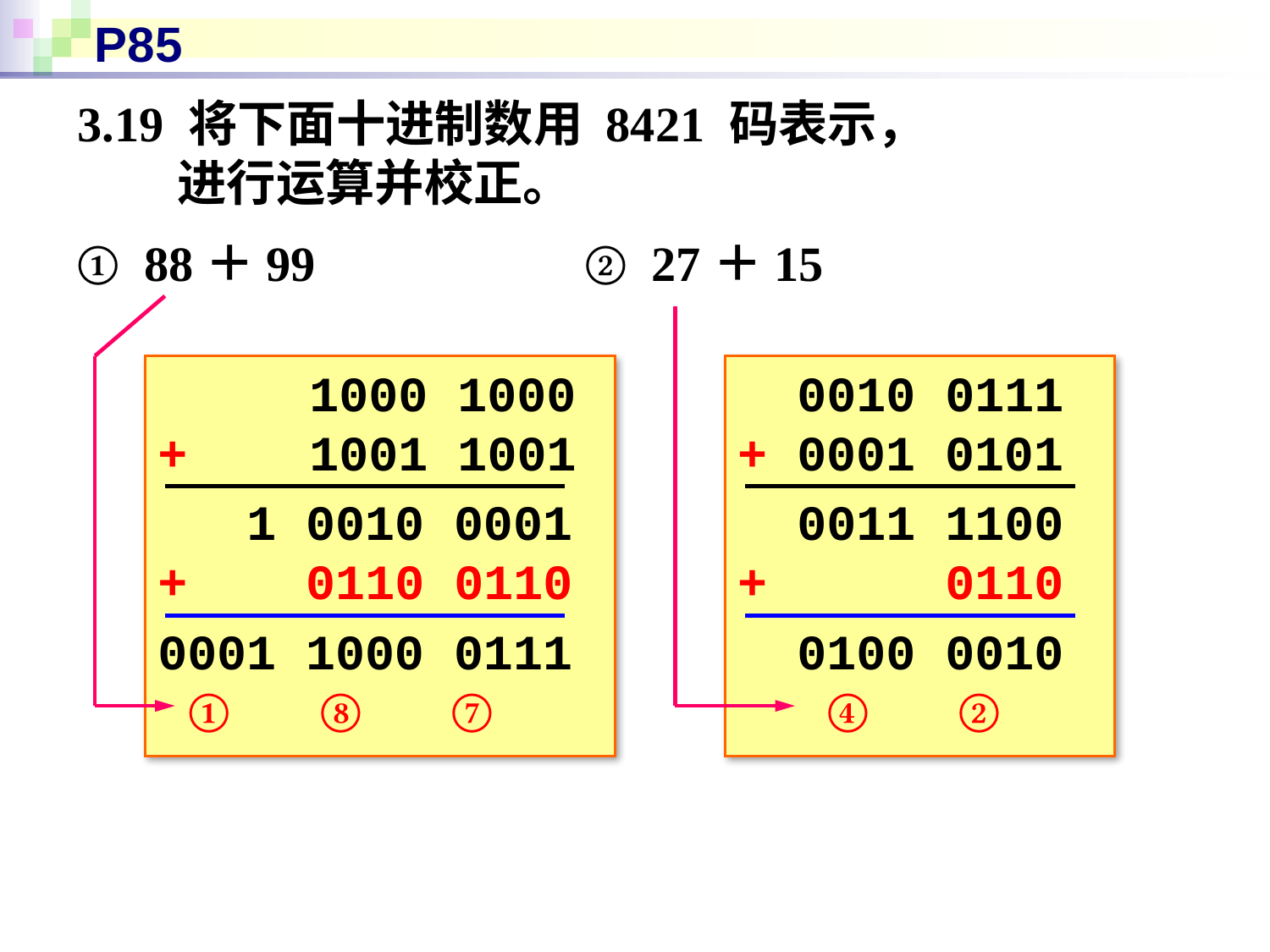

# P85
3.19 将下面十进制数用 8421 码表示，
进行运算并校正。
①  88＋99			②  27＋15
	   1000 1000
+	   1001 1001
   1 0010 0001
+    0110 0110
0001 1000 0111
 ①   ⑧   ⑦
  0010 0111
+ 0001 0101
  0011 1100
+      0110
  0100 0010
   ④   ②
12